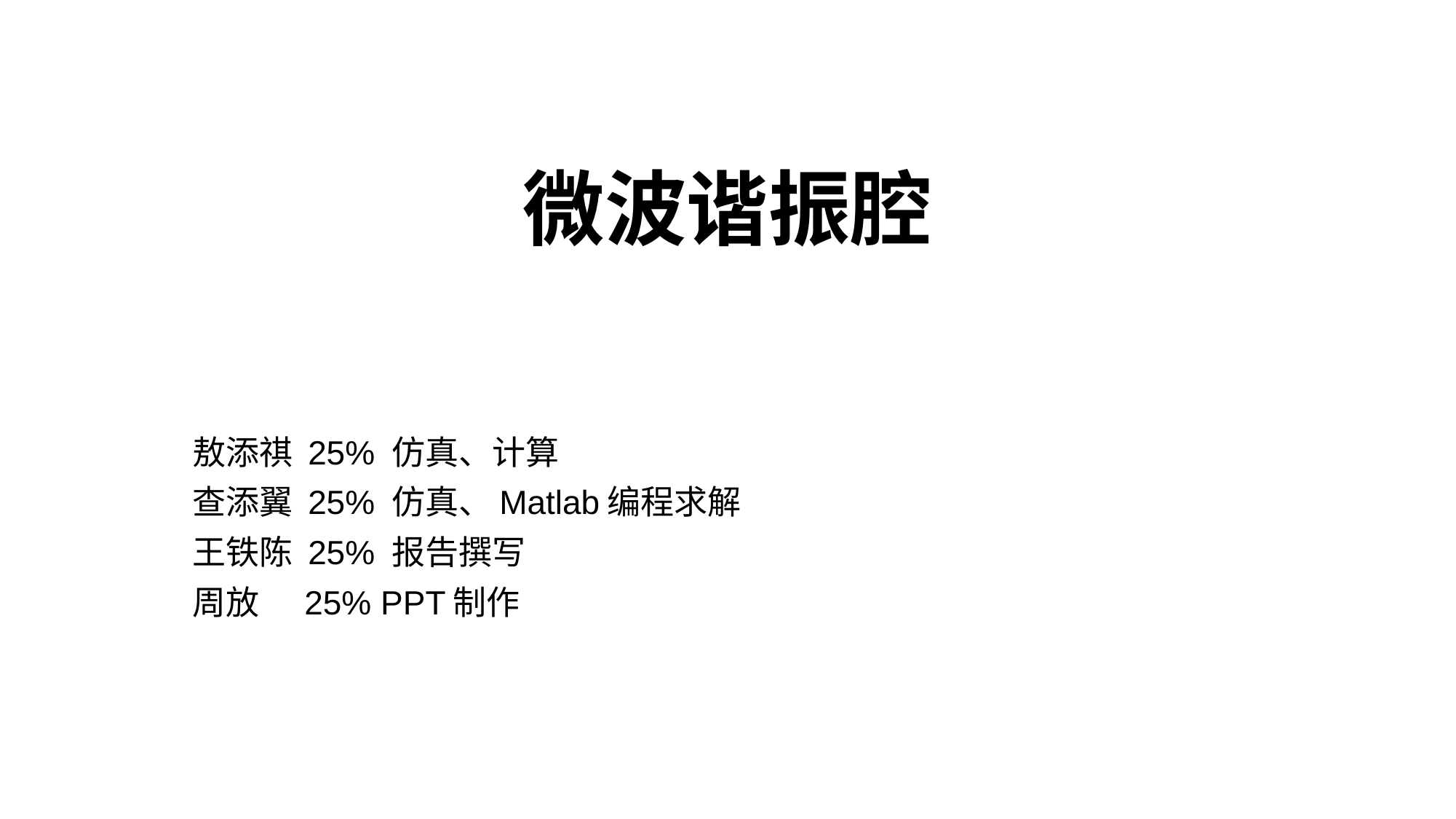

# 微波谐振腔
敖添祺 25% 仿真、计算
查添翼 25% 仿真、Matlab编程求解
王铁陈 25% 报告撰写
周放     25% PPT制作